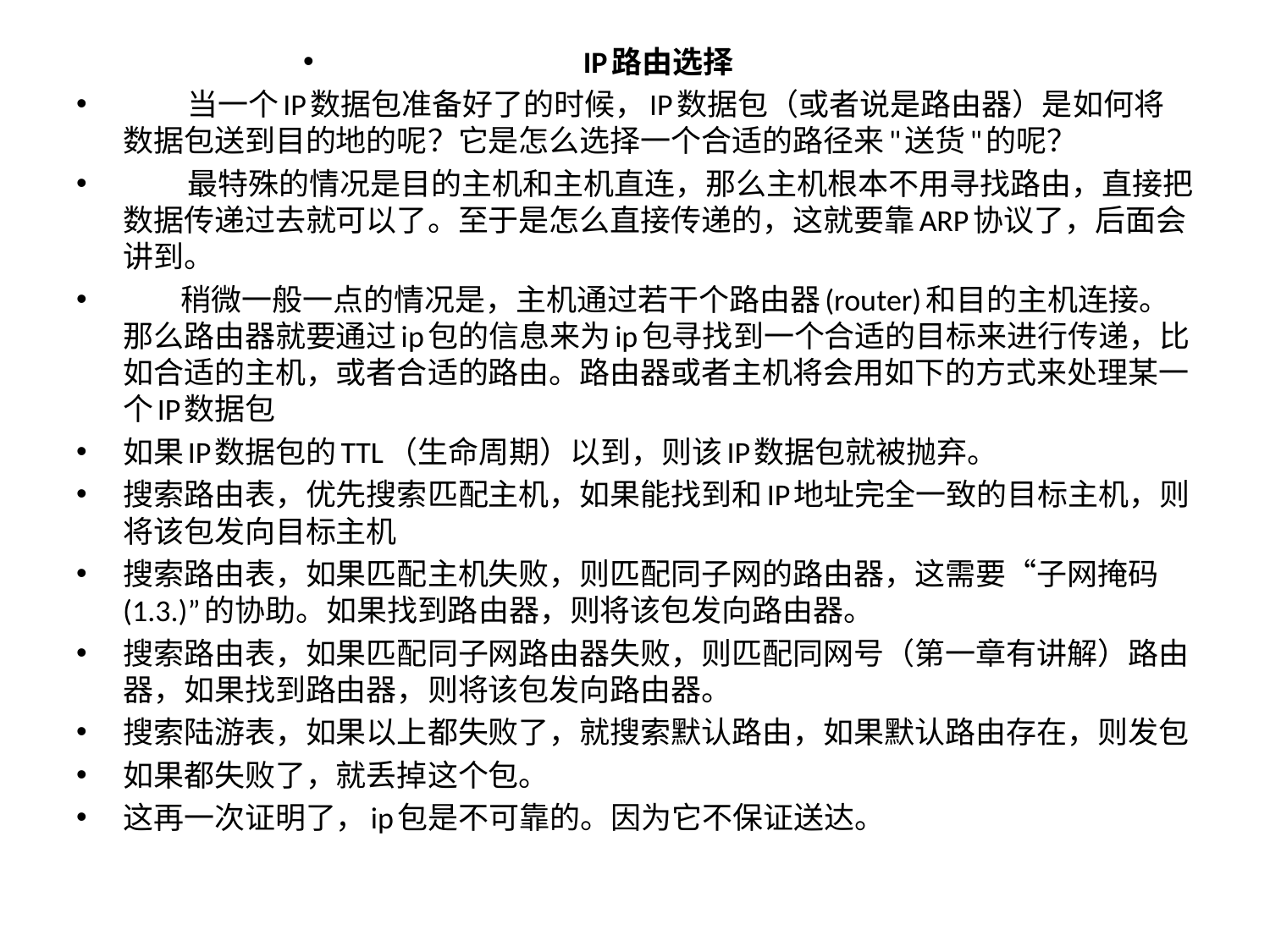

IP路由选择
         当一个IP数据包准备好了的时候，IP数据包（或者说是路由器）是如何将数据包送到目的地的呢？它是怎么选择一个合适的路径来"送货"的呢？
         最特殊的情况是目的主机和主机直连，那么主机根本不用寻找路由，直接把数据传递过去就可以了。至于是怎么直接传递的，这就要靠ARP协议了，后面会讲到。
        稍微一般一点的情况是，主机通过若干个路由器(router)和目的主机连接。那么路由器就要通过ip包的信息来为ip包寻找到一个合适的目标来进行传递，比如合适的主机，或者合适的路由。路由器或者主机将会用如下的方式来处理某一个IP数据包
如果IP数据包的TTL（生命周期）以到，则该IP数据包就被抛弃。
搜索路由表，优先搜索匹配主机，如果能找到和IP地址完全一致的目标主机，则将该包发向目标主机
搜索路由表，如果匹配主机失败，则匹配同子网的路由器，这需要“子网掩码(1.3.)”的协助。如果找到路由器，则将该包发向路由器。
搜索路由表，如果匹配同子网路由器失败，则匹配同网号（第一章有讲解）路由器，如果找到路由器，则将该包发向路由器。
搜索陆游表，如果以上都失败了，就搜索默认路由，如果默认路由存在，则发包
如果都失败了，就丢掉这个包。
这再一次证明了，ip包是不可靠的。因为它不保证送达。